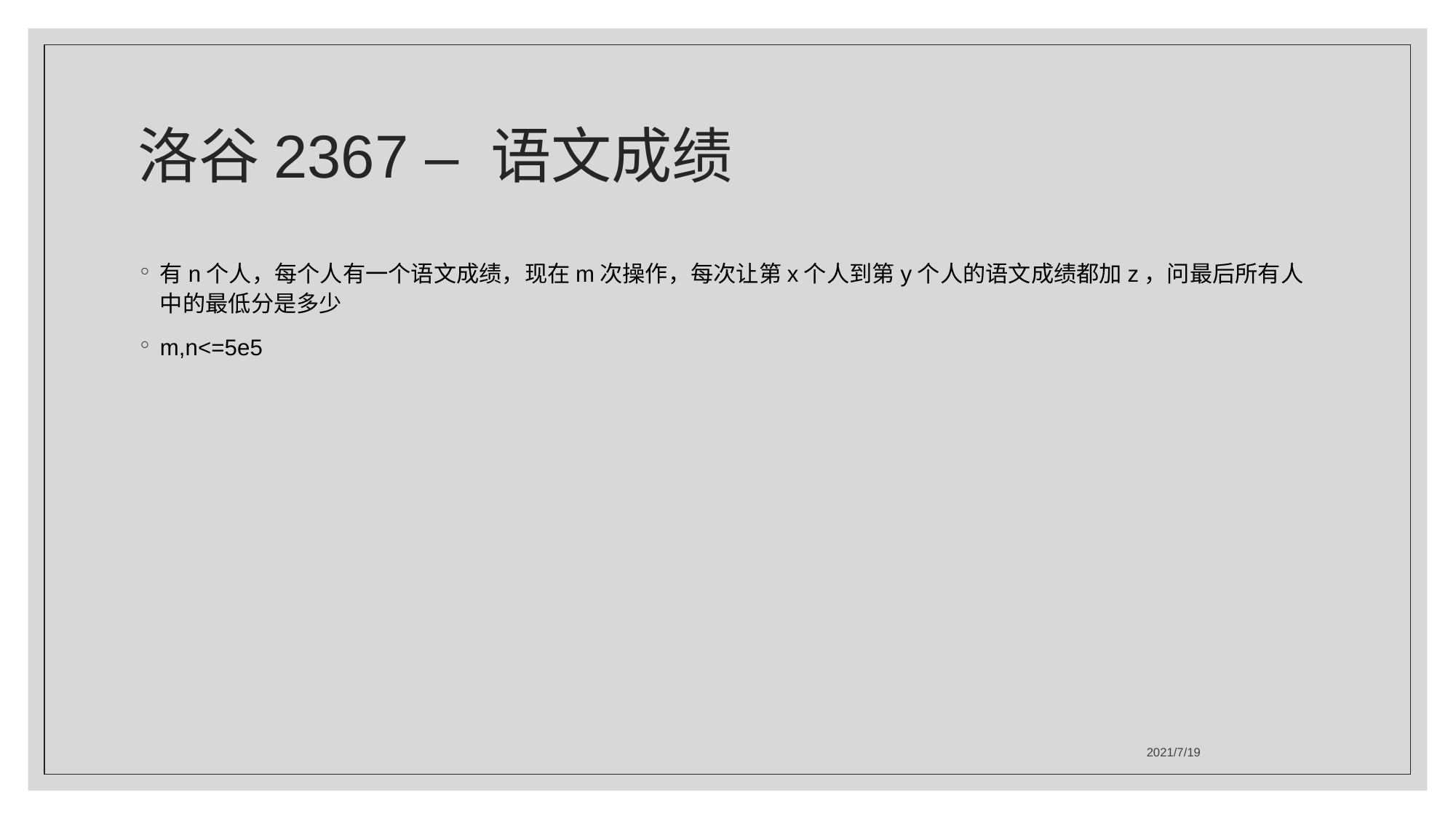

# 洛谷2367 – 语文成绩
有n个人，每个人有一个语文成绩，现在m次操作，每次让第x个人到第y个人的语文成绩都加z，问最后所有人中的最低分是多少
m,n<=5e5
2021/7/19